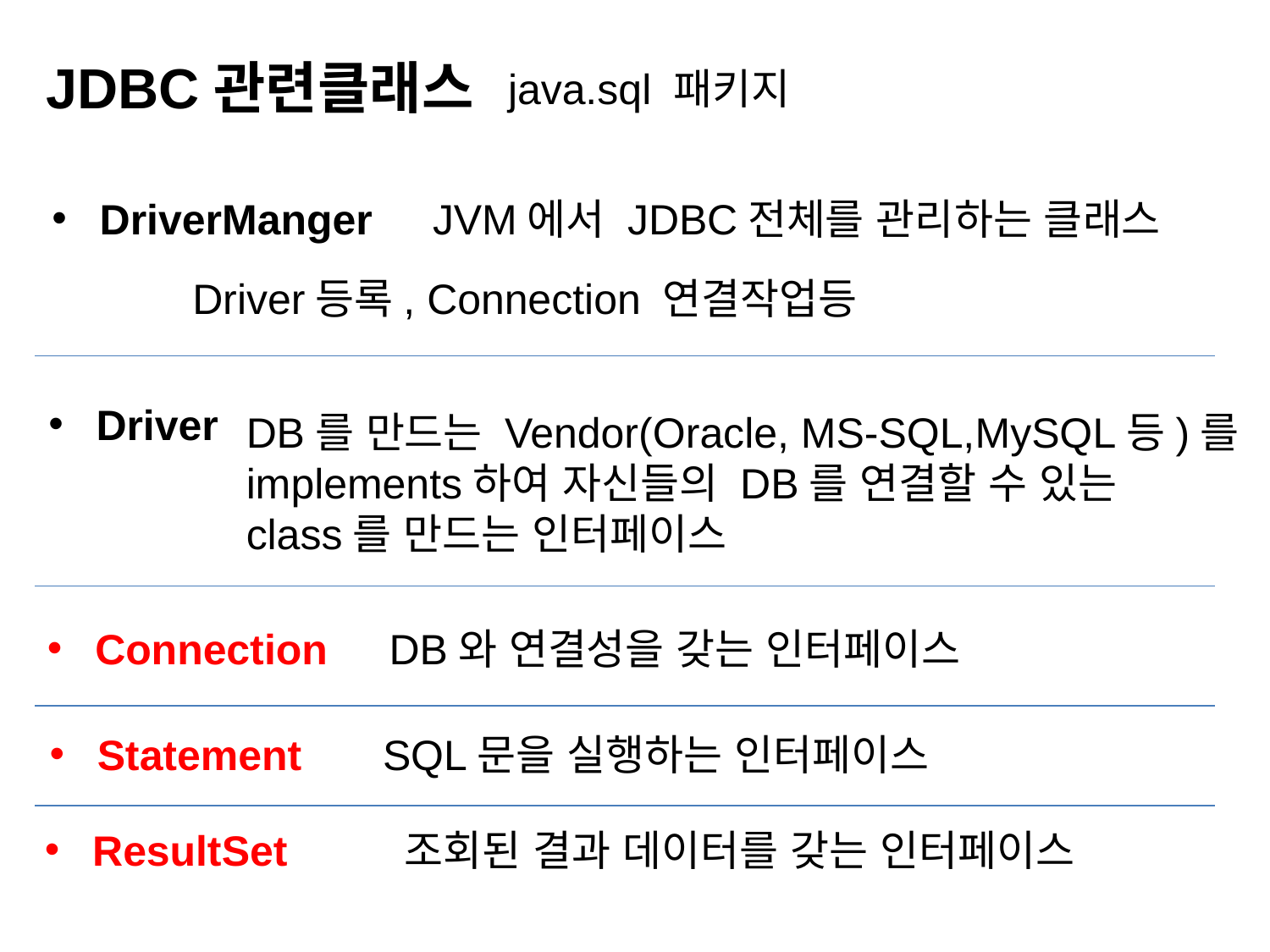

JDBC관련클래스
java.sql 패키지
DriverManger
JVM에서 JDBC전체를 관리하는 클래스
Driver등록, Connection 연결작업등
Driver
DB를 만드는 Vendor(Oracle, MS-SQL,MySQL등)를
implements하여 자신들의 DB를 연결할 수 있는
class를 만드는 인터페이스
Connection
DB와 연결성을 갖는 인터페이스
Statement
SQL문을 실행하는 인터페이스
ResultSet
조회된 결과 데이터를 갖는 인터페이스